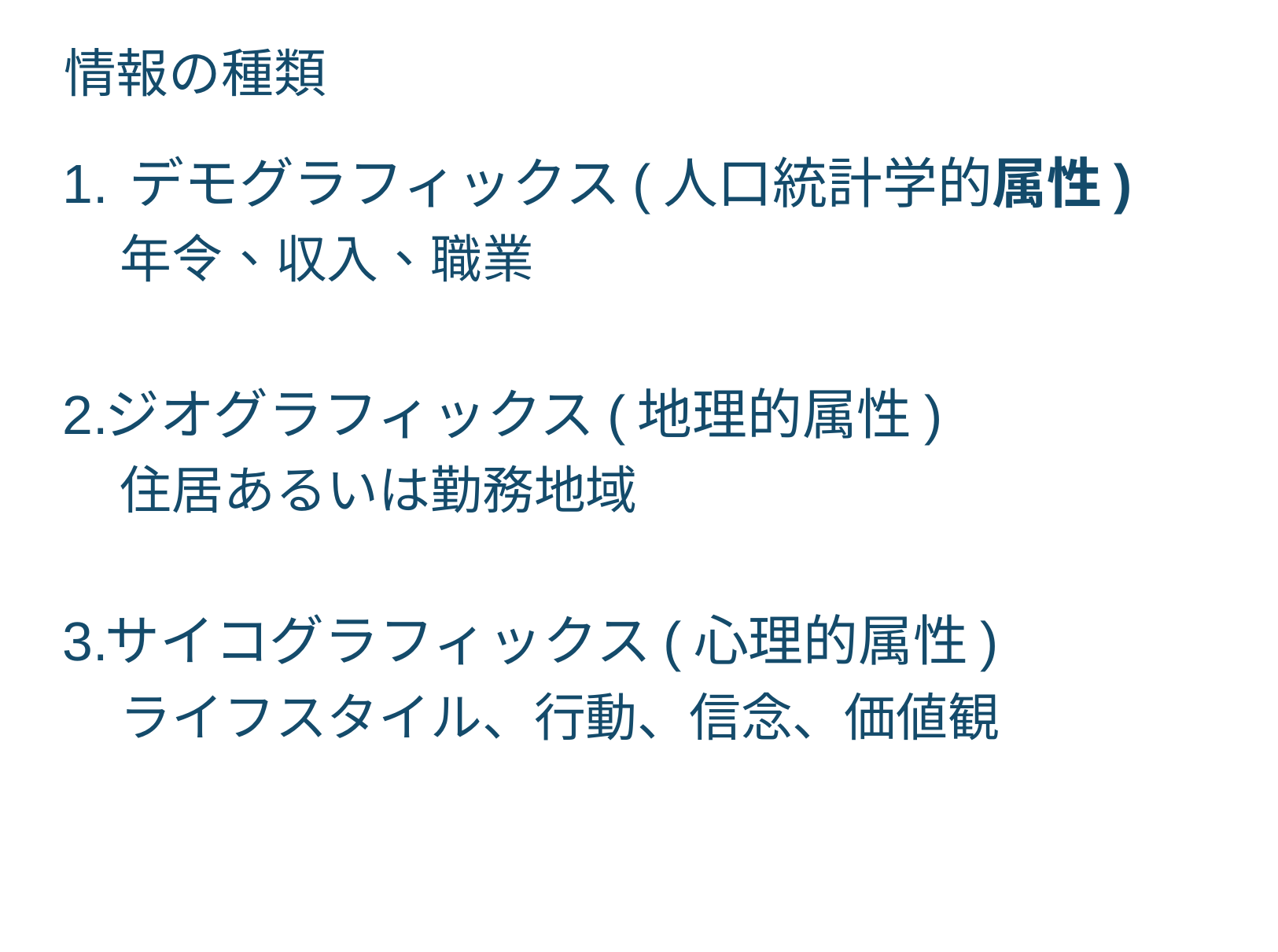

# 情報の種類
 デモグラフィックス(人口統計学的属性)
			年令、収入、職業

ジオグラフィックス(地理的属性)
			住居あるいは勤務地域

サイコグラフィックス(心理的属性)
			ライフスタイル、行動、信念、価値観